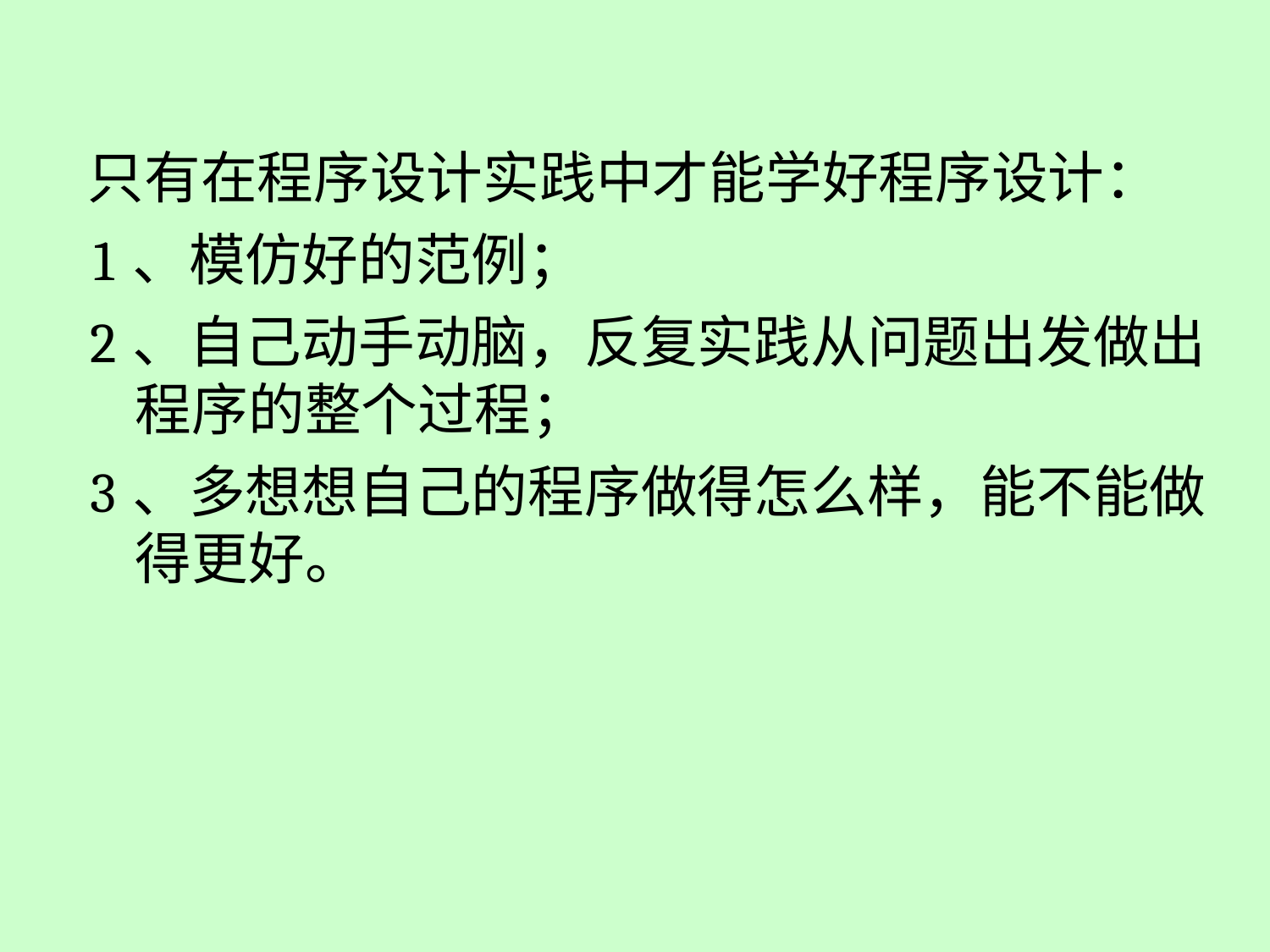

只有在程序设计实践中才能学好程序设计：
1、模仿好的范例；
2、自己动手动脑，反复实践从问题出发做出程序的整个过程；
3、多想想自己的程序做得怎么样，能不能做得更好。
6